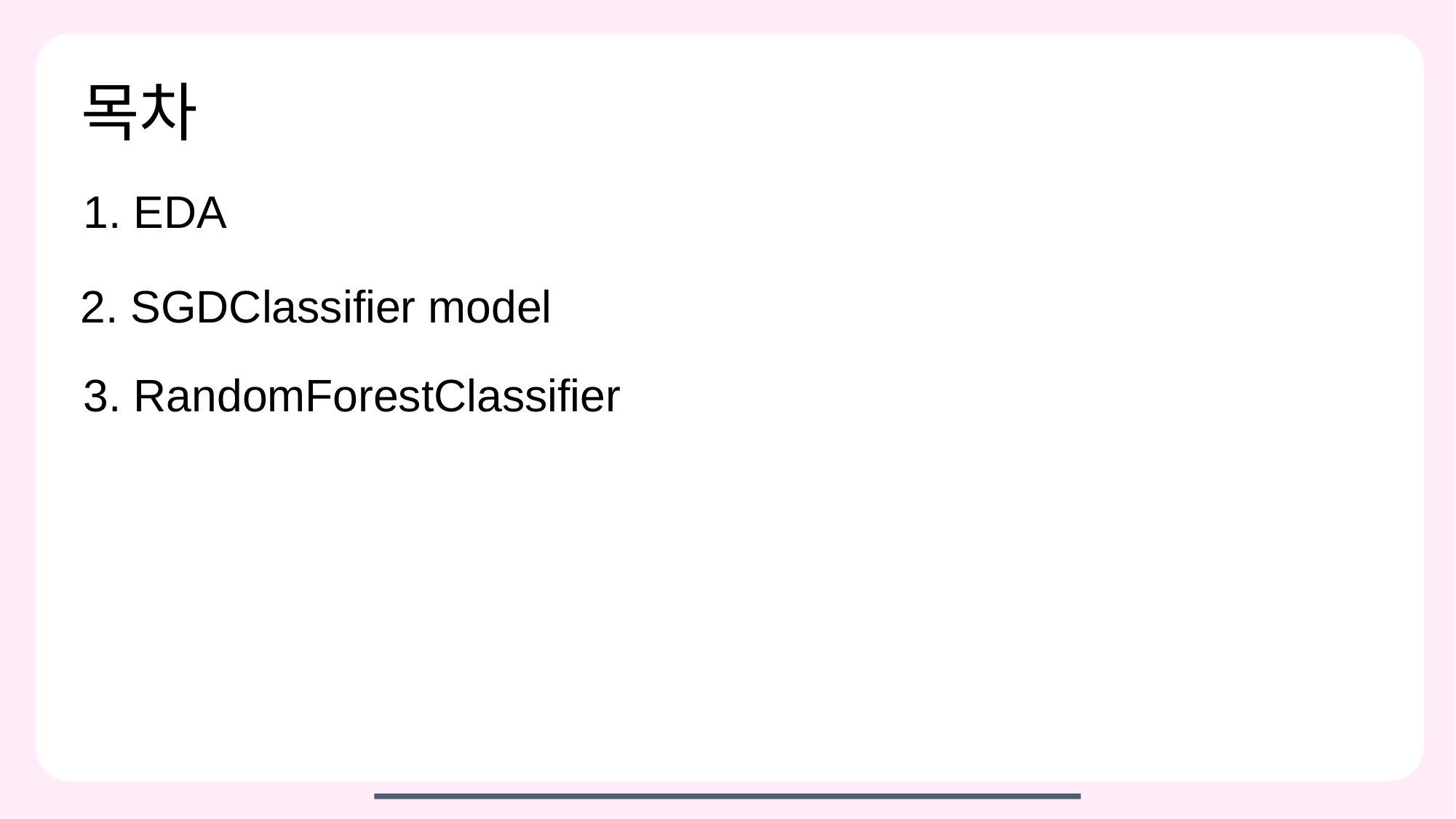

목차
1. EDA
2. SGDClassifier model
3. RandomForestClassifier